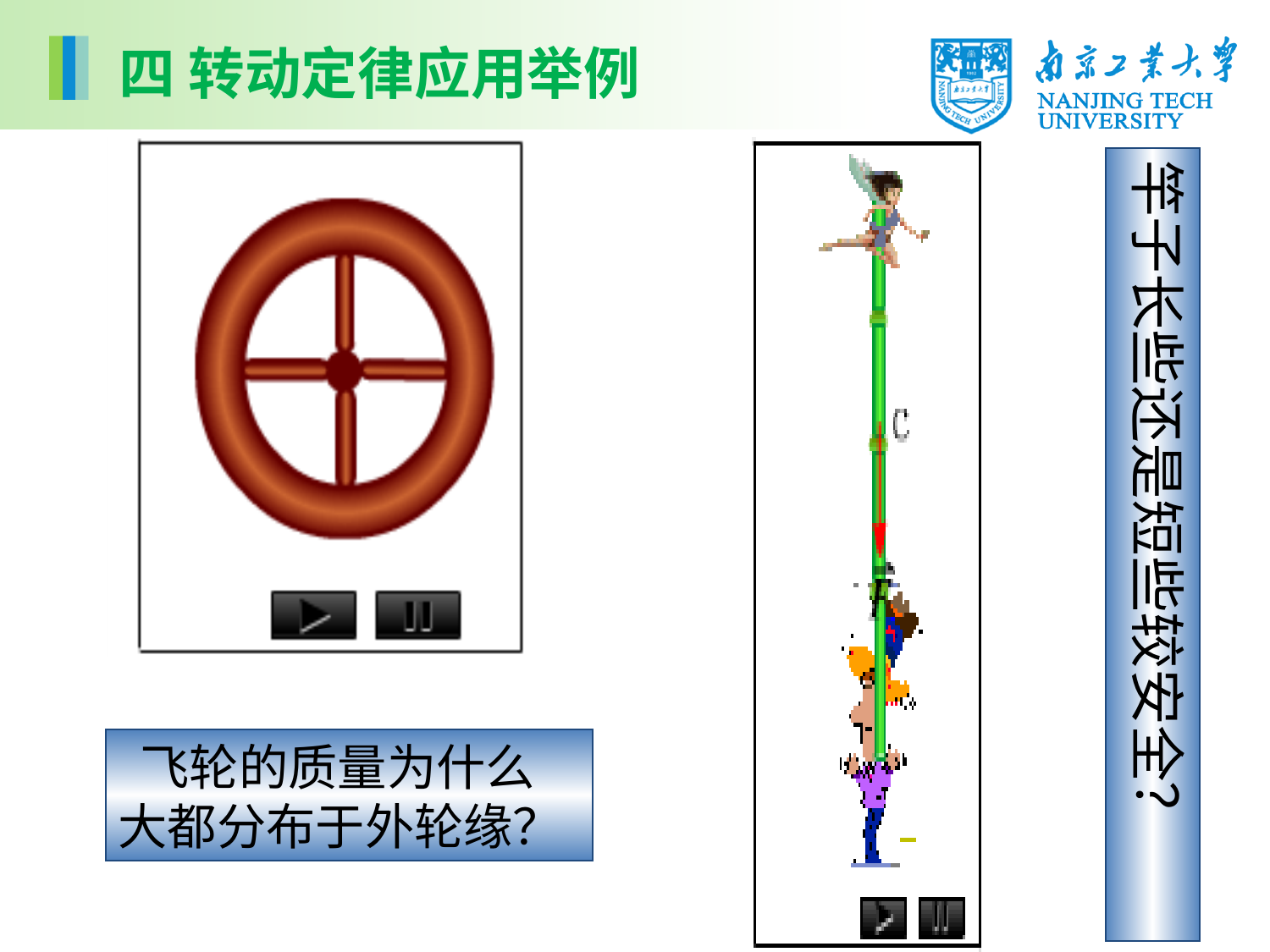

四 转动定律应用举例
竿子长些还是短些较安全？
  飞轮的质量为什么大都分布于外轮缘？